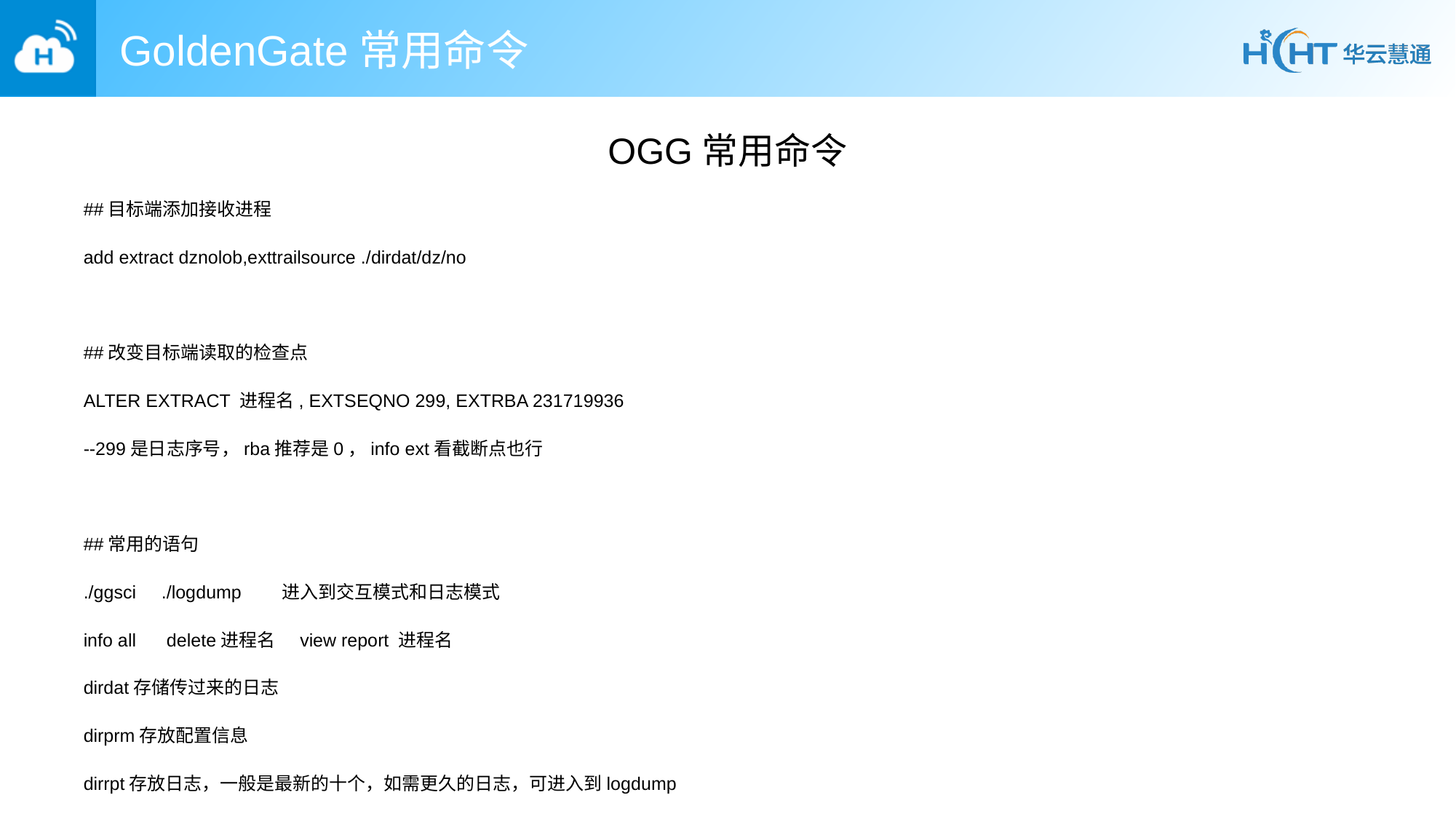

# GoldenGate常用命令
OGG常用命令
##目标端添加接收进程
add extract dznolob,exttrailsource ./dirdat/dz/no

##改变目标端读取的检查点
ALTER EXTRACT 进程名, EXTSEQNO 299, EXTRBA 231719936
--299是日志序号，rba推荐是0，info ext看截断点也行

##常用的语句
./ggsci     ./logdump       进入到交互模式和日志模式
info all      delete进程名     view report 进程名
dirdat存储传过来的日志
dirprm存放配置信息
dirrpt存放日志，一般是最新的十个，如需更久的日志，可进入到logdump